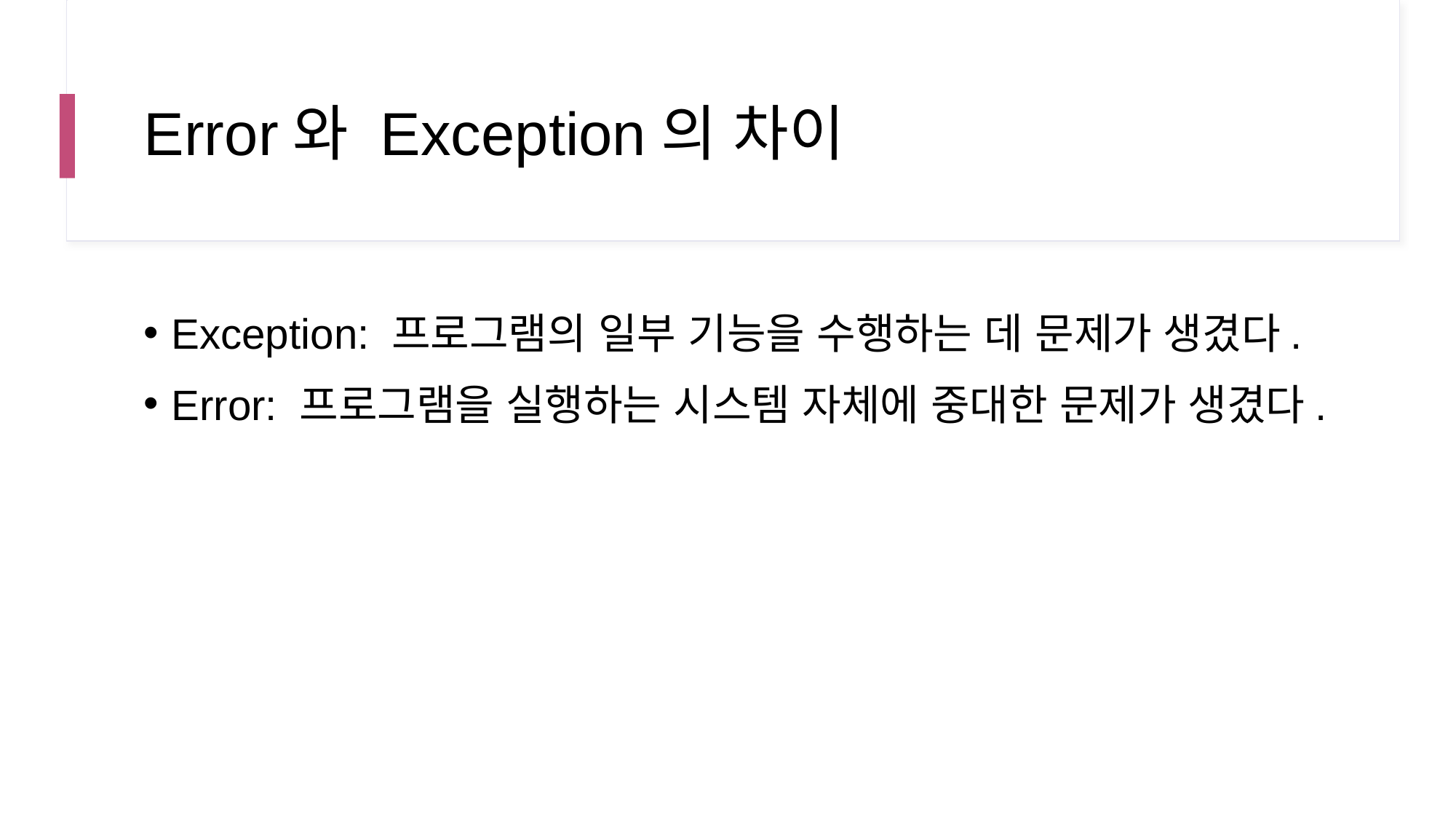

# Error와 Exception의 차이
Exception: 프로그램의 일부 기능을 수행하는 데 문제가 생겼다.
Error: 프로그램을 실행하는 시스템 자체에 중대한 문제가 생겼다.